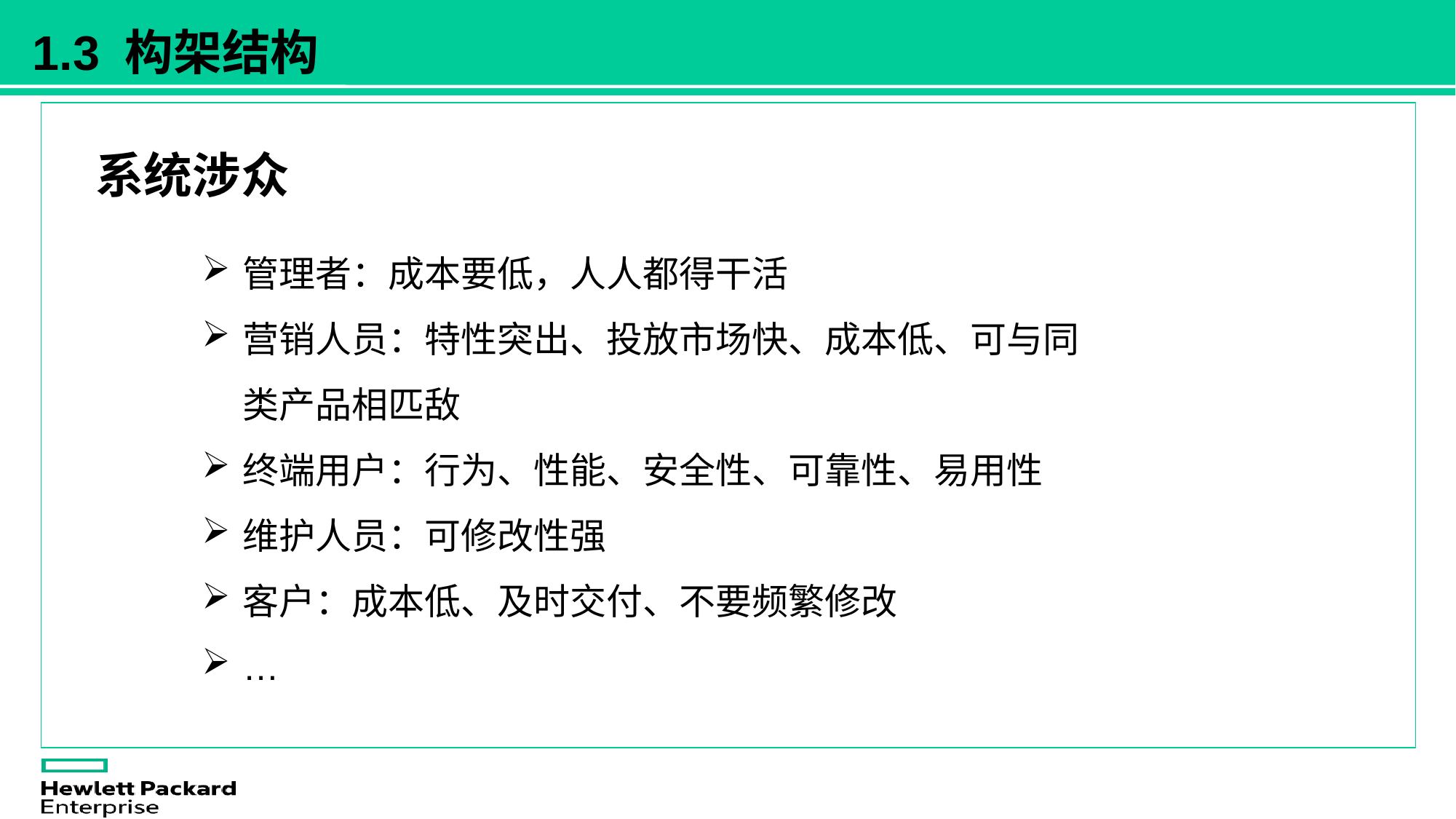

1.3 构架结构

系统涉众
管理者：成本要低，人人都得干活
营销人员：特性突出、投放市场快、成本低、可与同类产品相匹敌
终端用户：行为、性能、安全性、可靠性、易用性
维护人员：可修改性强
客户：成本低、及时交付、不要频繁修改
…